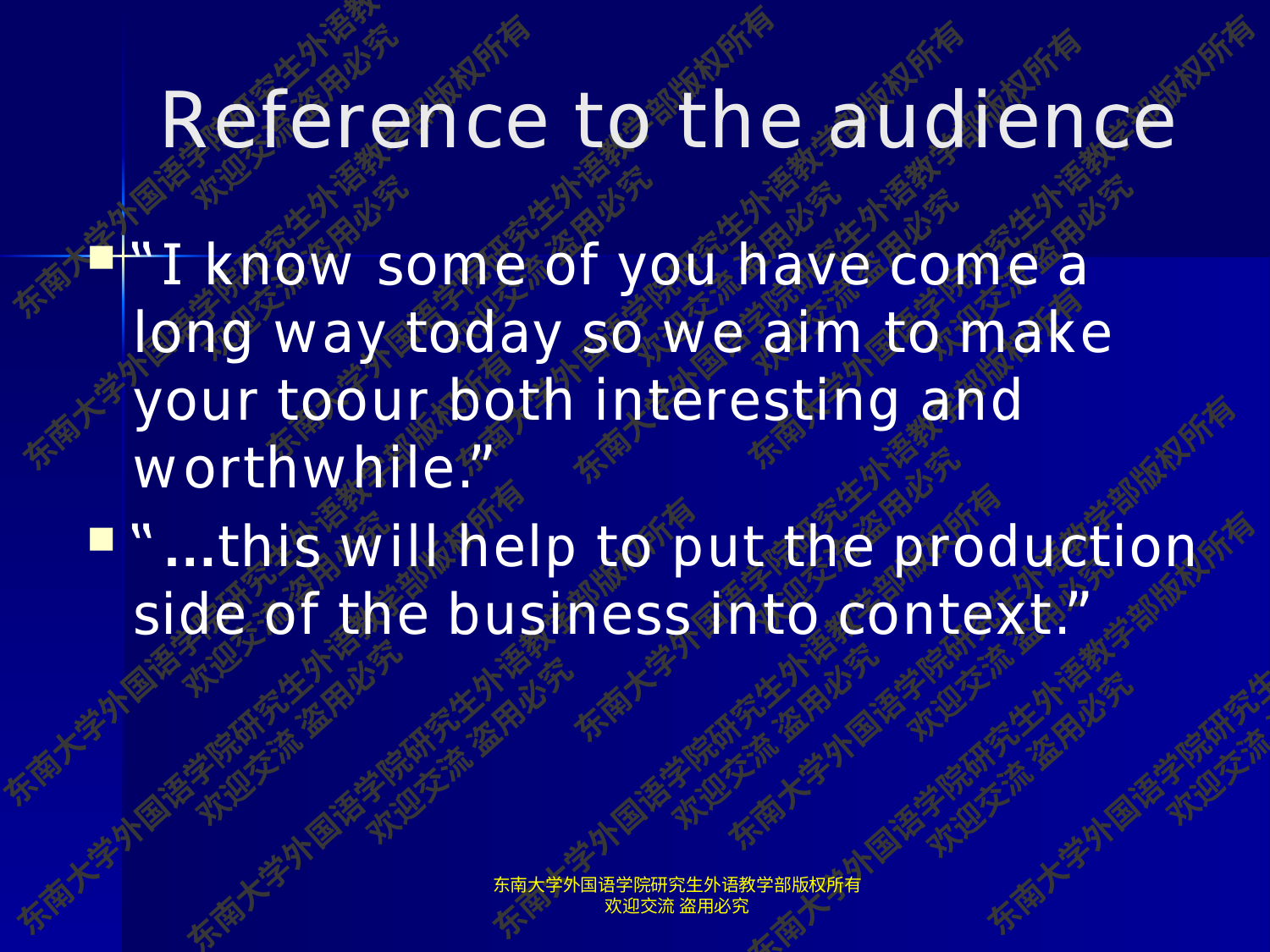

# Reference to the audience
“I know some of you have come a long way today so we aim to make your toour both interesting and worthwhile.”
“…this will help to put the production side of the business into context.”

东南大学外国语学院研究生外语教学部版权所有 欢迎交流 盗用必究